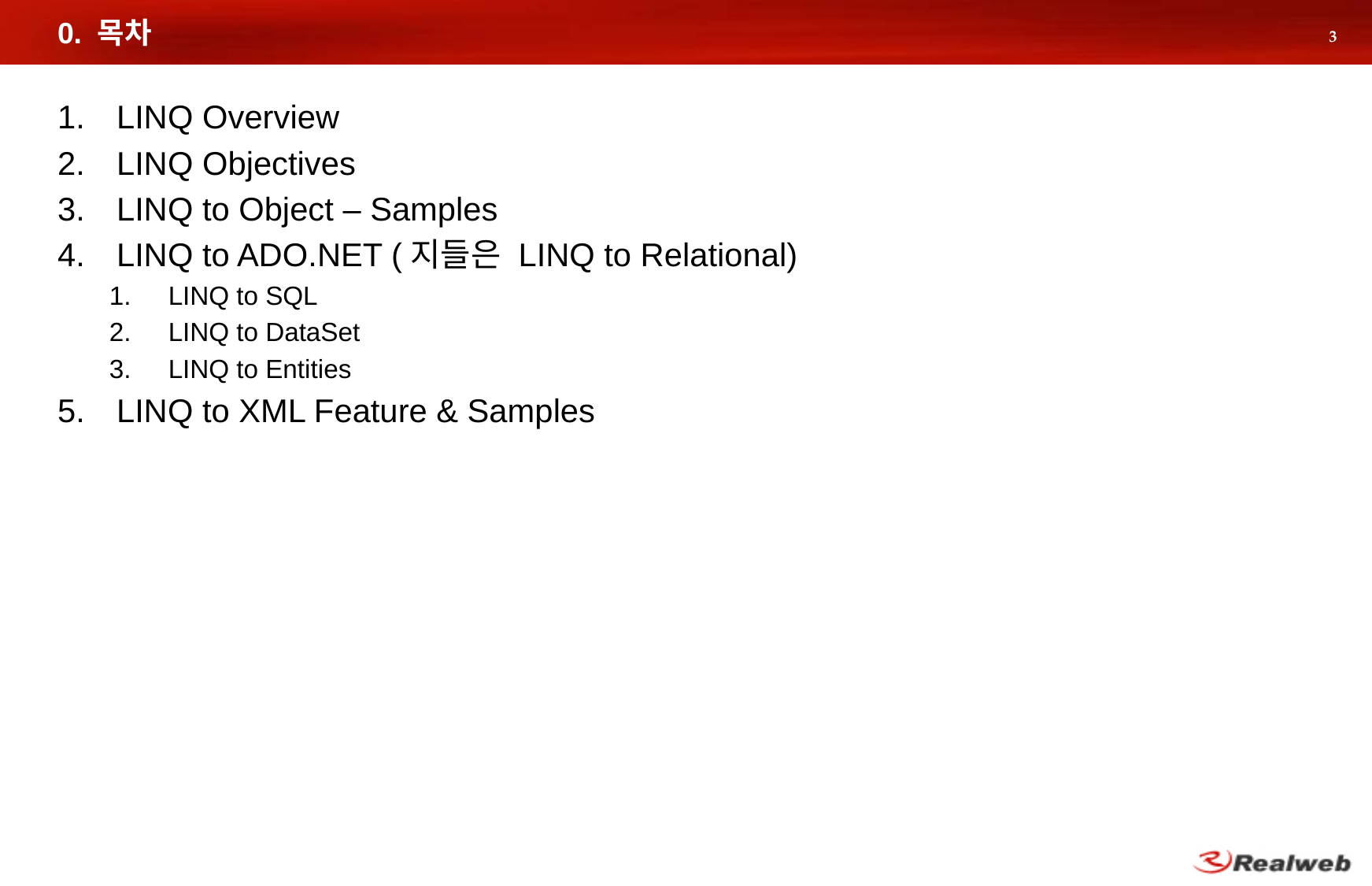

# 0. 목차
3
LINQ Overview
LINQ Objectives
LINQ to Object – Samples
LINQ to ADO.NET (지들은 LINQ to Relational)
LINQ to SQL
LINQ to DataSet
LINQ to Entities
LINQ to XML Feature & Samples